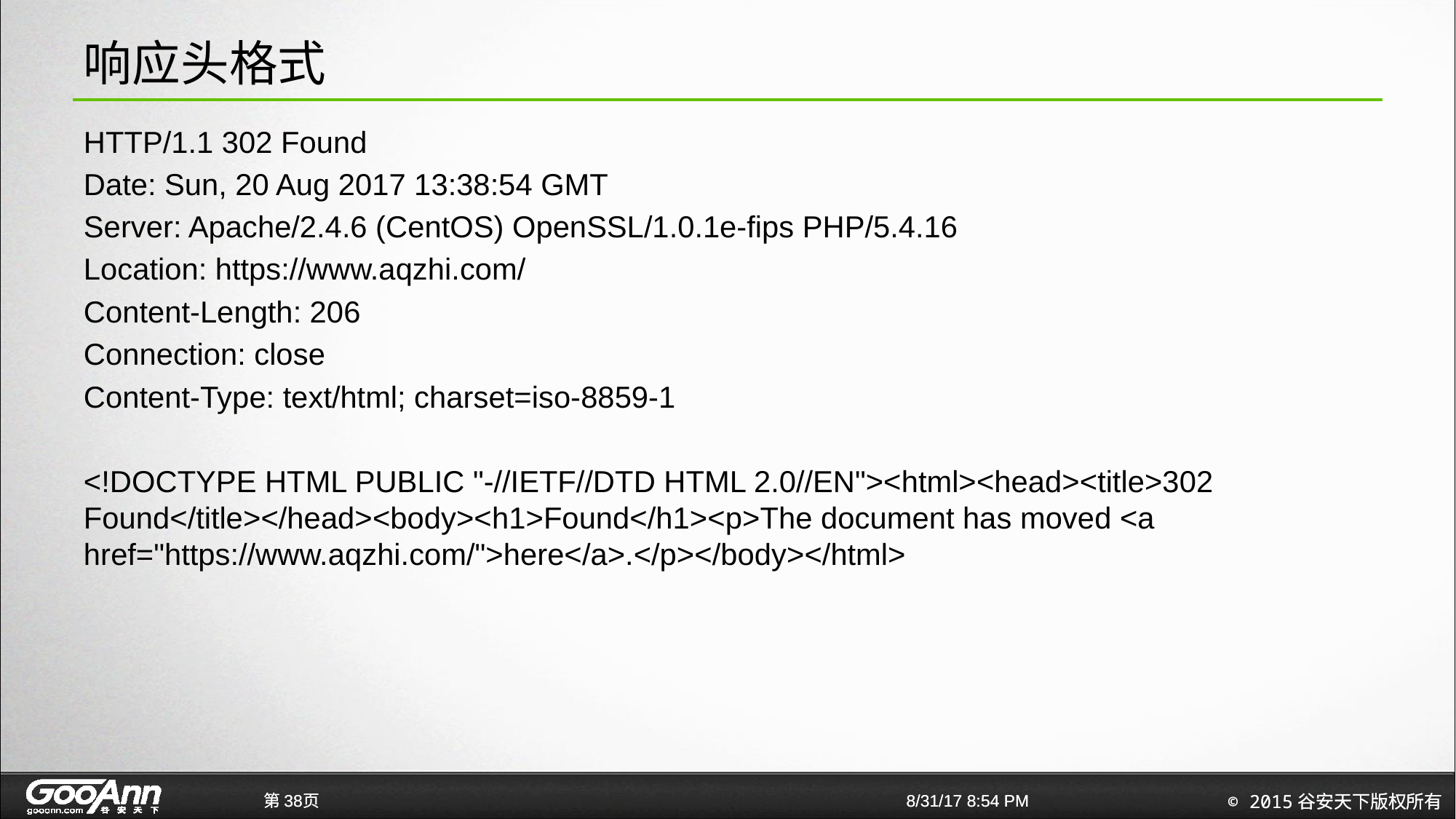

# 响应头格式
HTTP/1.1 302 Found
Date: Sun, 20 Aug 2017 13:38:54 GMT
Server: Apache/2.4.6 (CentOS) OpenSSL/1.0.1e-fips PHP/5.4.16
Location: https://www.aqzhi.com/
Content-Length: 206
Connection: close
Content-Type: text/html; charset=iso-8859-1

<!DOCTYPE HTML PUBLIC "-//IETF//DTD HTML 2.0//EN"><html><head><title>302 Found</title></head><body><h1>Found</h1><p>The document has moved <a href="https://www.aqzhi.com/">here</a>.</p></body></html>